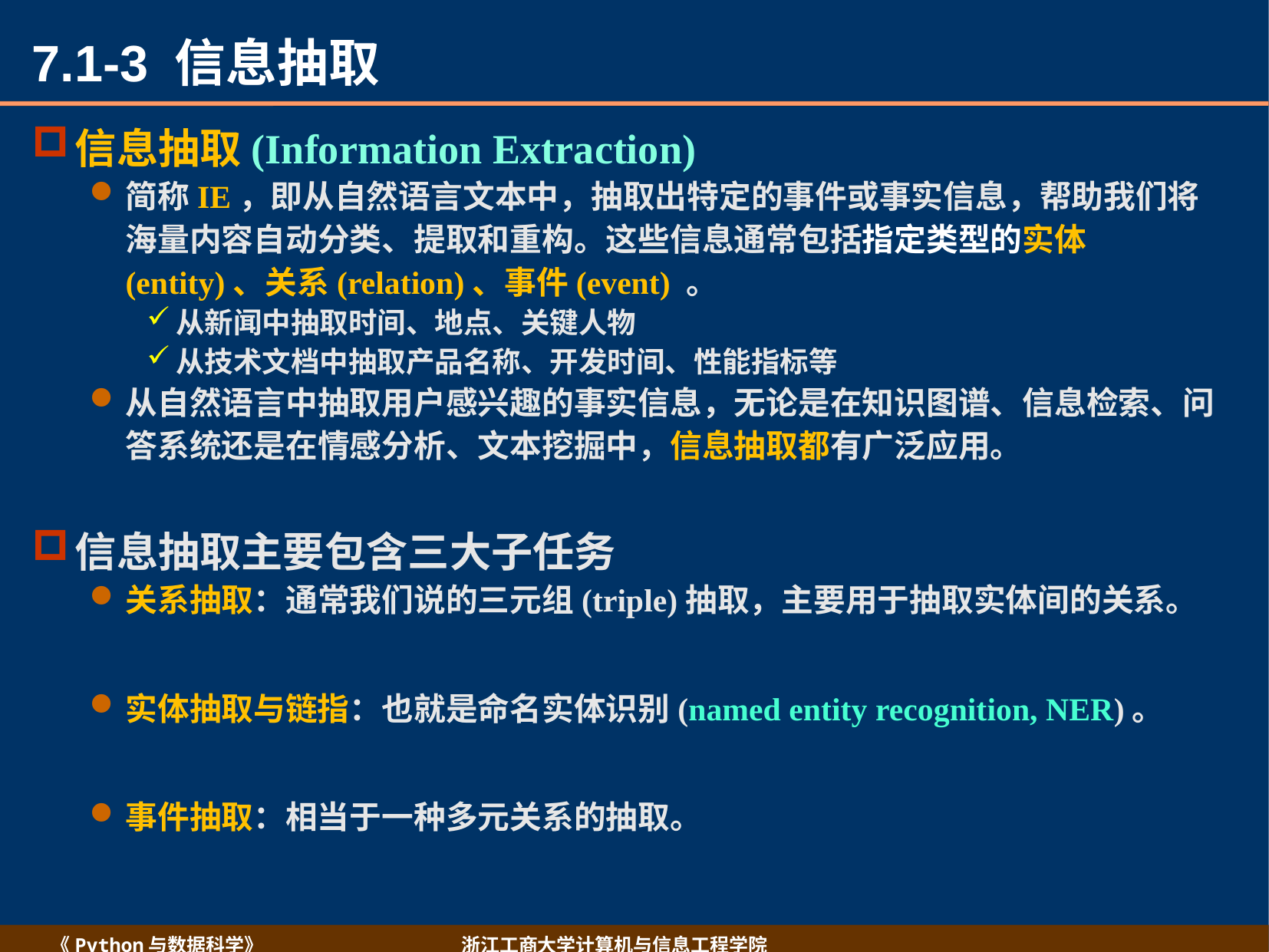

# 7.1-3 信息抽取
信息抽取(Information Extraction)
简称IE，即从自然语言文本中，抽取出特定的事件或事实信息，帮助我们将海量内容自动分类、提取和重构。这些信息通常包括指定类型的实体(entity)、关系(relation)、事件(event) 。
从新闻中抽取时间、地点、关键人物
从技术文档中抽取产品名称、开发时间、性能指标等
从自然语言中抽取用户感兴趣的事实信息，无论是在知识图谱、信息检索、问答系统还是在情感分析、文本挖掘中，信息抽取都有广泛应用。

信息抽取主要包含三大子任务
关系抽取：通常我们说的三元组(triple)抽取，主要用于抽取实体间的关系。

实体抽取与链指：也就是命名实体识别(named entity recognition, NER)。

事件抽取：相当于一种多元关系的抽取。